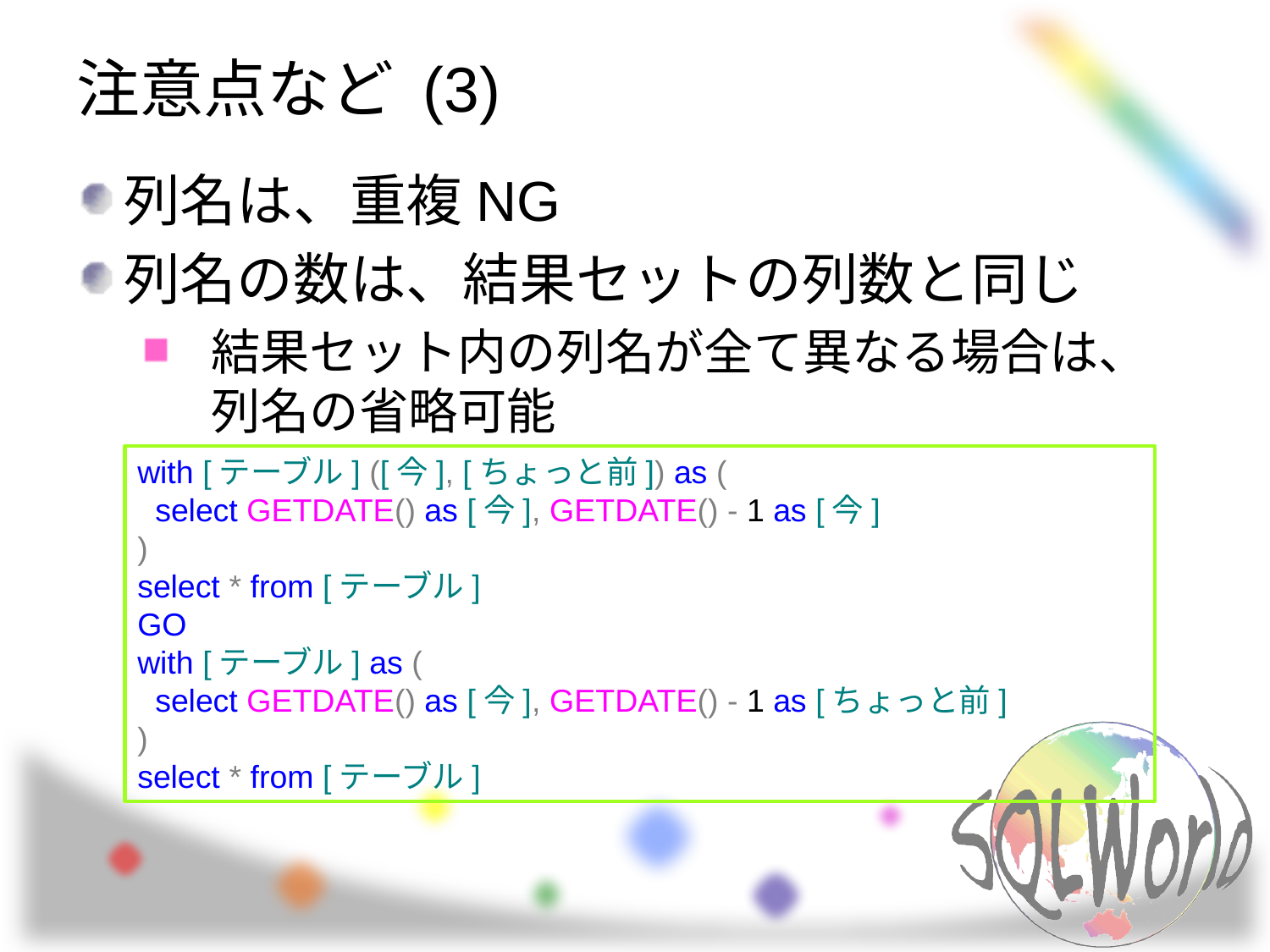

# 注意点など (3)
列名は、重複NG
列名の数は、結果セットの列数と同じ
結果セット内の列名が全て異なる場合は、列名の省略可能

with [テーブル] ([今], [ちょっと前]) as (
  select GETDATE() as [今], GETDATE() - 1 as [今]
)
select * from [テーブル]
GO
with [テーブル] as (
  select GETDATE() as [今], GETDATE() - 1 as [ちょっと前]
)
select * from [テーブル]